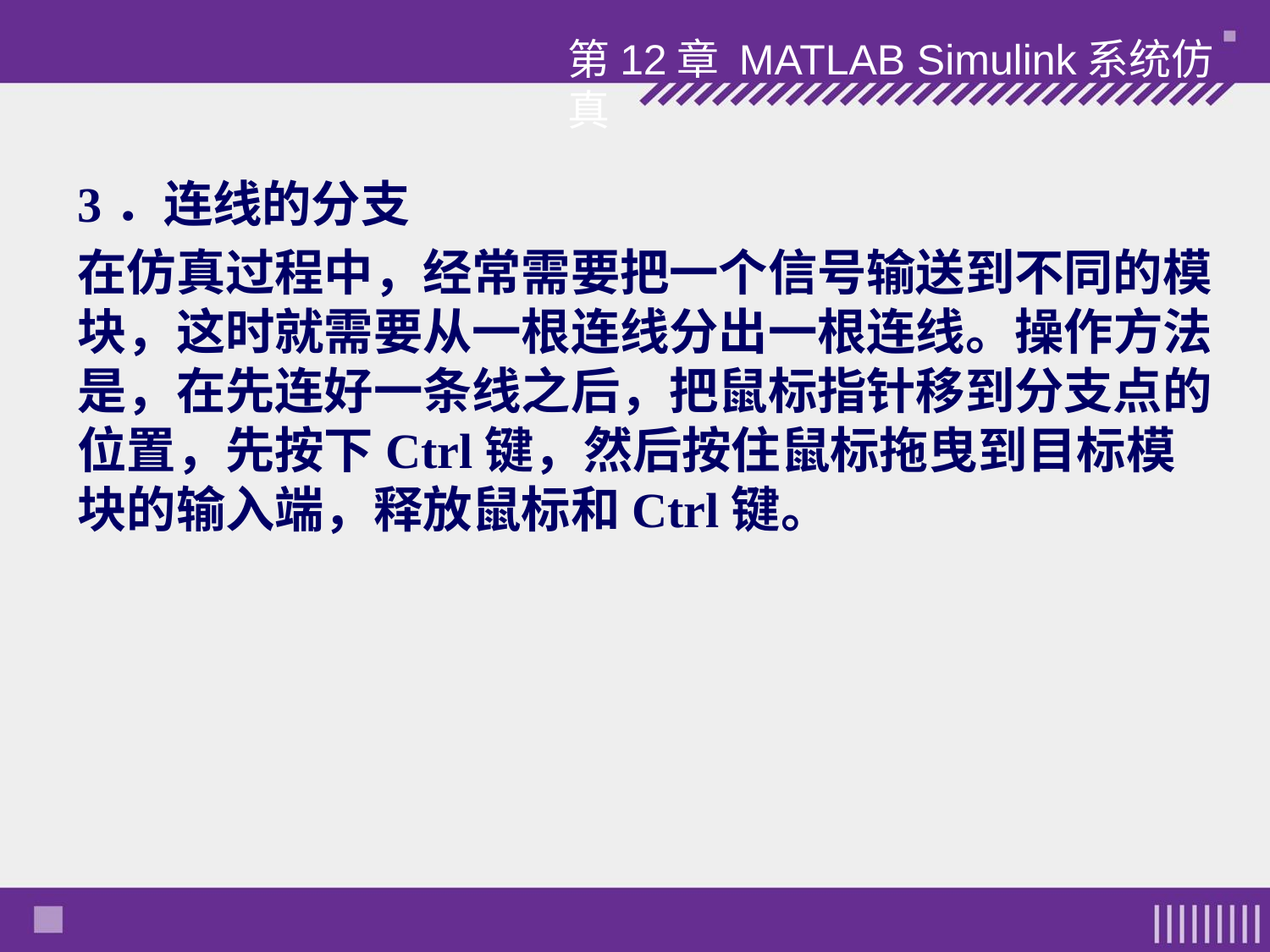

第12章 MATLAB Simulink系统仿真
3．连线的分支
在仿真过程中，经常需要把一个信号输送到不同的模块，这时就需要从一根连线分出一根连线。操作方法是，在先连好一条线之后，把鼠标指针移到分支点的位置，先按下Ctrl键，然后按住鼠标拖曳到目标模块的输入端，释放鼠标和Ctrl键。